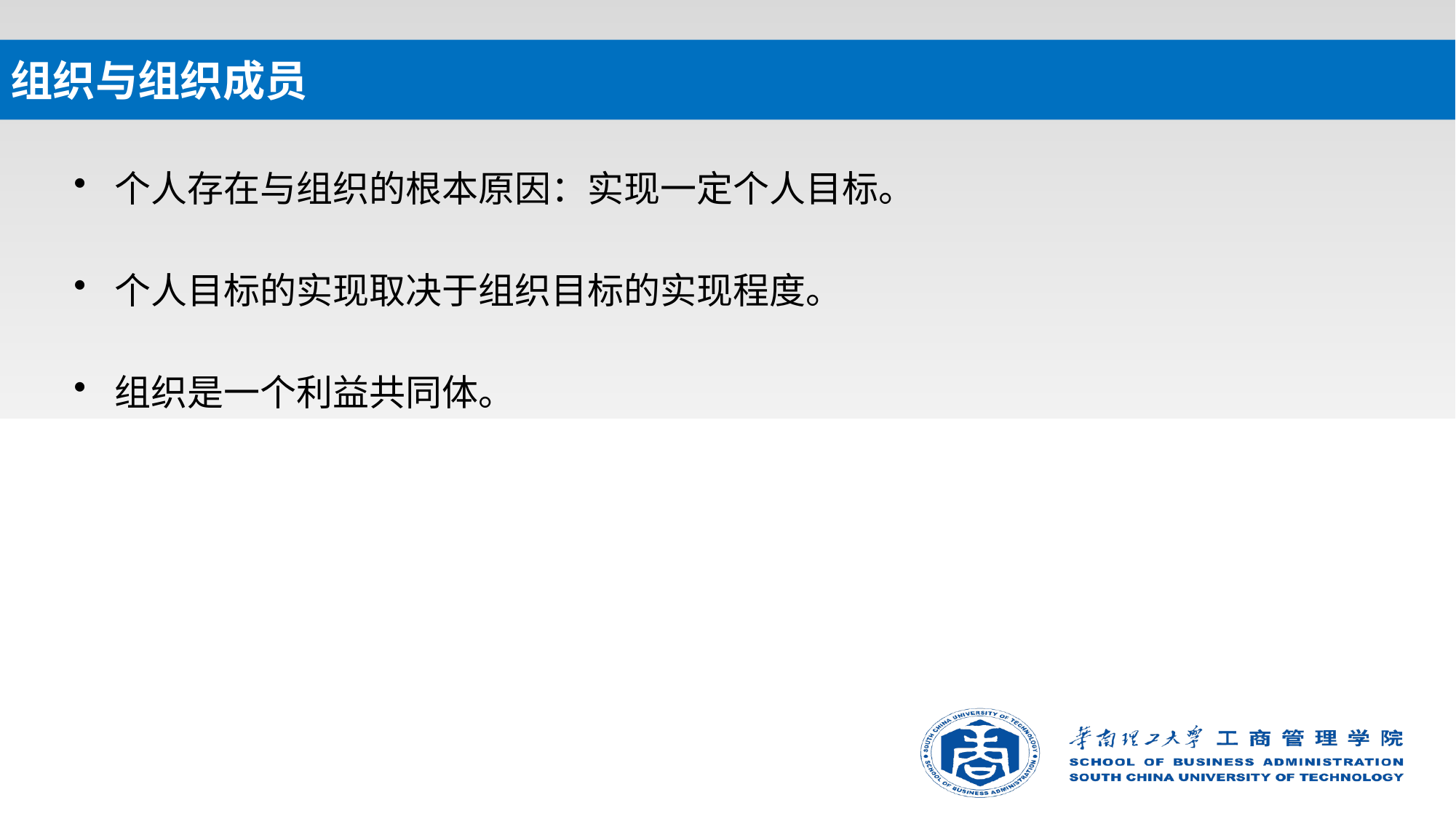

# 组织与组织成员
个人存在与组织的根本原因：实现一定个人目标。

个人目标的实现取决于组织目标的实现程度。

组织是一个利益共同体。